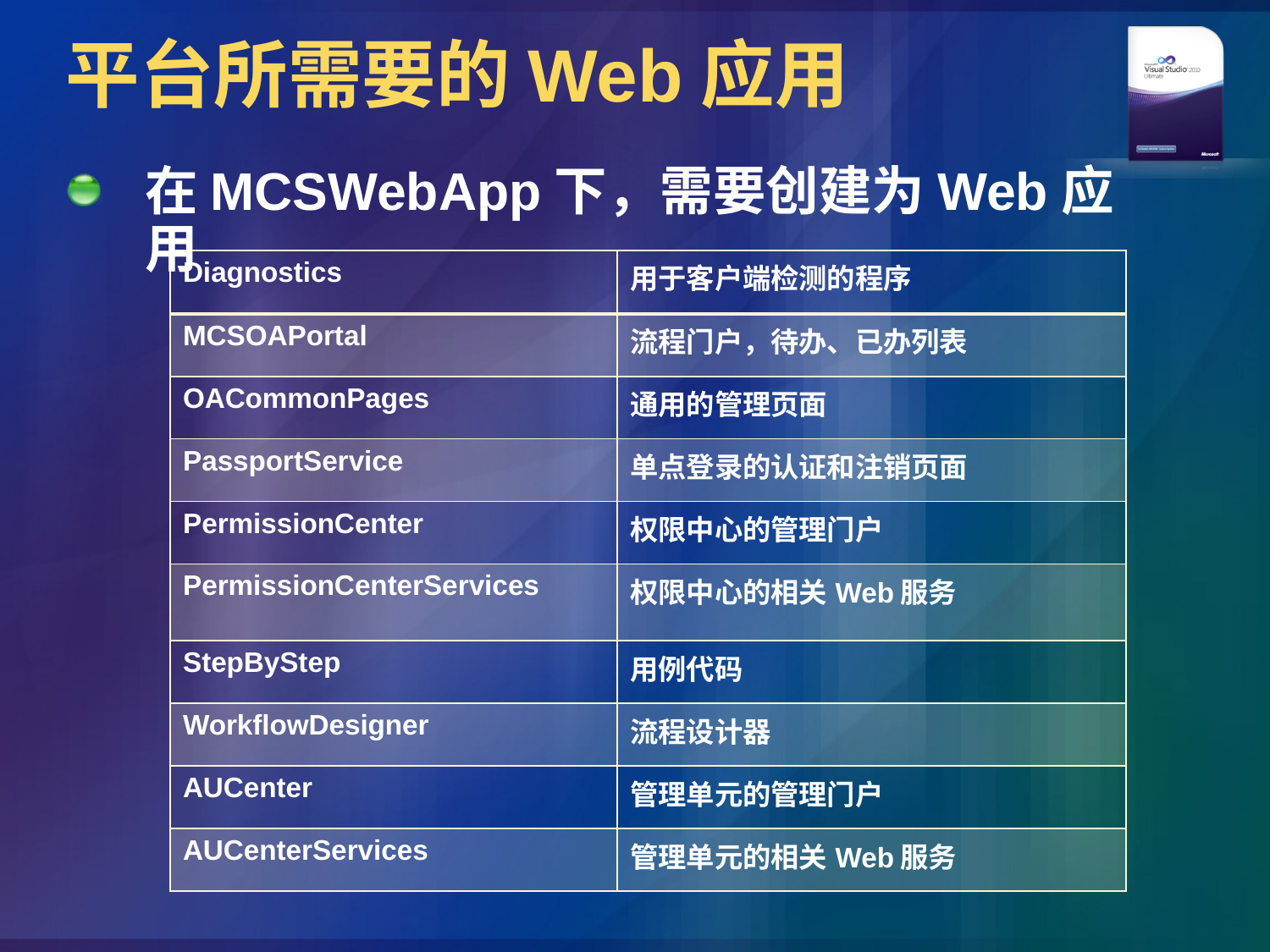

# 平台所需要的Web应用
在MCSWebApp下，需要创建为Web应用
| Diagnostics | 用于客户端检测的程序 |
| --- | --- |
| MCSOAPortal | 流程门户，待办、已办列表 |
| OACommonPages | 通用的管理页面 |
| PassportService | 单点登录的认证和注销页面 |
| PermissionCenter | 权限中心的管理门户 |
| PermissionCenterServices | 权限中心的相关Web服务 |
| StepByStep | 用例代码 |
| WorkflowDesigner | 流程设计器 |
| AUCenter | 管理单元的管理门户 |
| AUCenterServices | 管理单元的相关Web服务 |